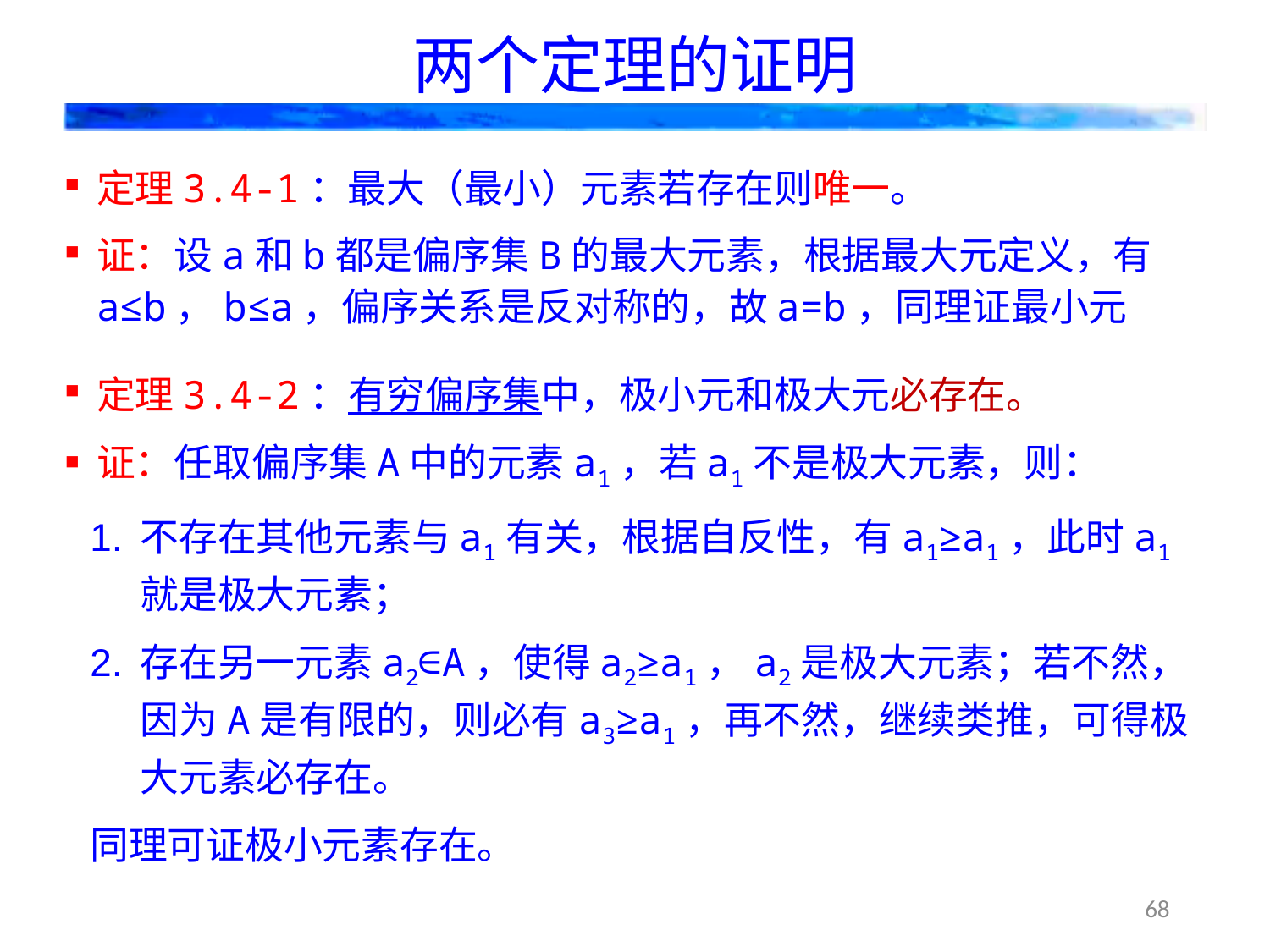

# 两个定理的证明
定理3.4-1：最大（最小）元素若存在则唯一。
证：设a和b都是偏序集B的最大元素，根据最大元定义，有a≤b，b≤a，偏序关系是反对称的，故a=b，同理证最小元
定理3.4-2：有穷偏序集中，极小元和极大元必存在。
证：任取偏序集A中的元素a1，若a1不是极大元素，则：
不存在其他元素与a1有关，根据自反性，有a1≥a1，此时a1就是极大元素；
存在另一元素a2∈A，使得a2≥a1，a2是极大元素；若不然，因为A是有限的，则必有a3≥a1，再不然，继续类推，可得极大元素必存在。
同理可证极小元素存在。
68